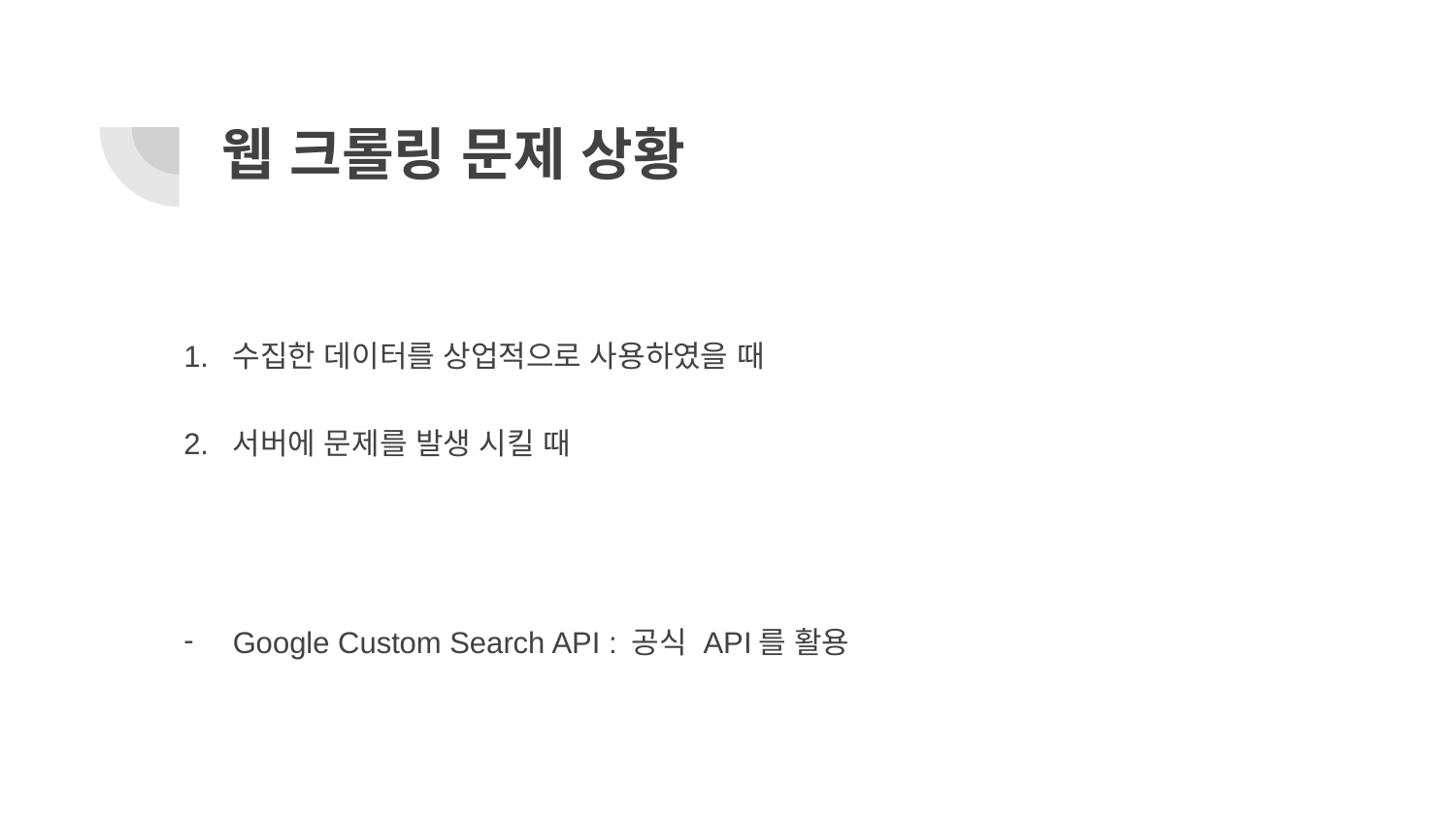

# 웹 크롤링 문제 상황
수집한 데이터를 상업적으로 사용하였을 때
서버에 문제를 발생 시킬 때

Google Custom Search API : 공식 API를 활용